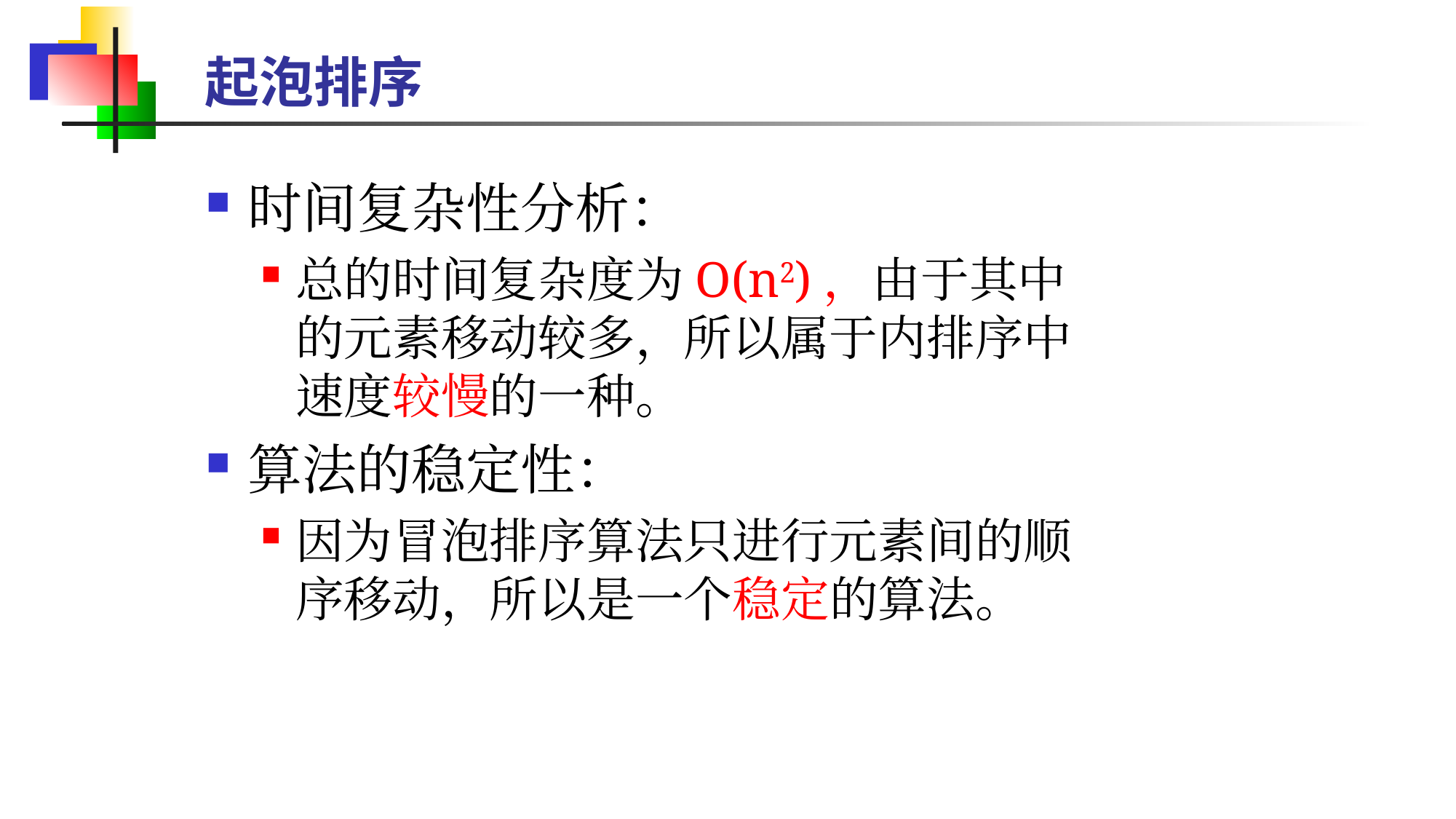

起泡排序
时间复杂性分析：
总的时间复杂度为O(n2)，由于其中的元素移动较多，所以属于内排序中速度较慢的一种。
算法的稳定性：
因为冒泡排序算法只进行元素间的顺序移动，所以是一个稳定的算法。